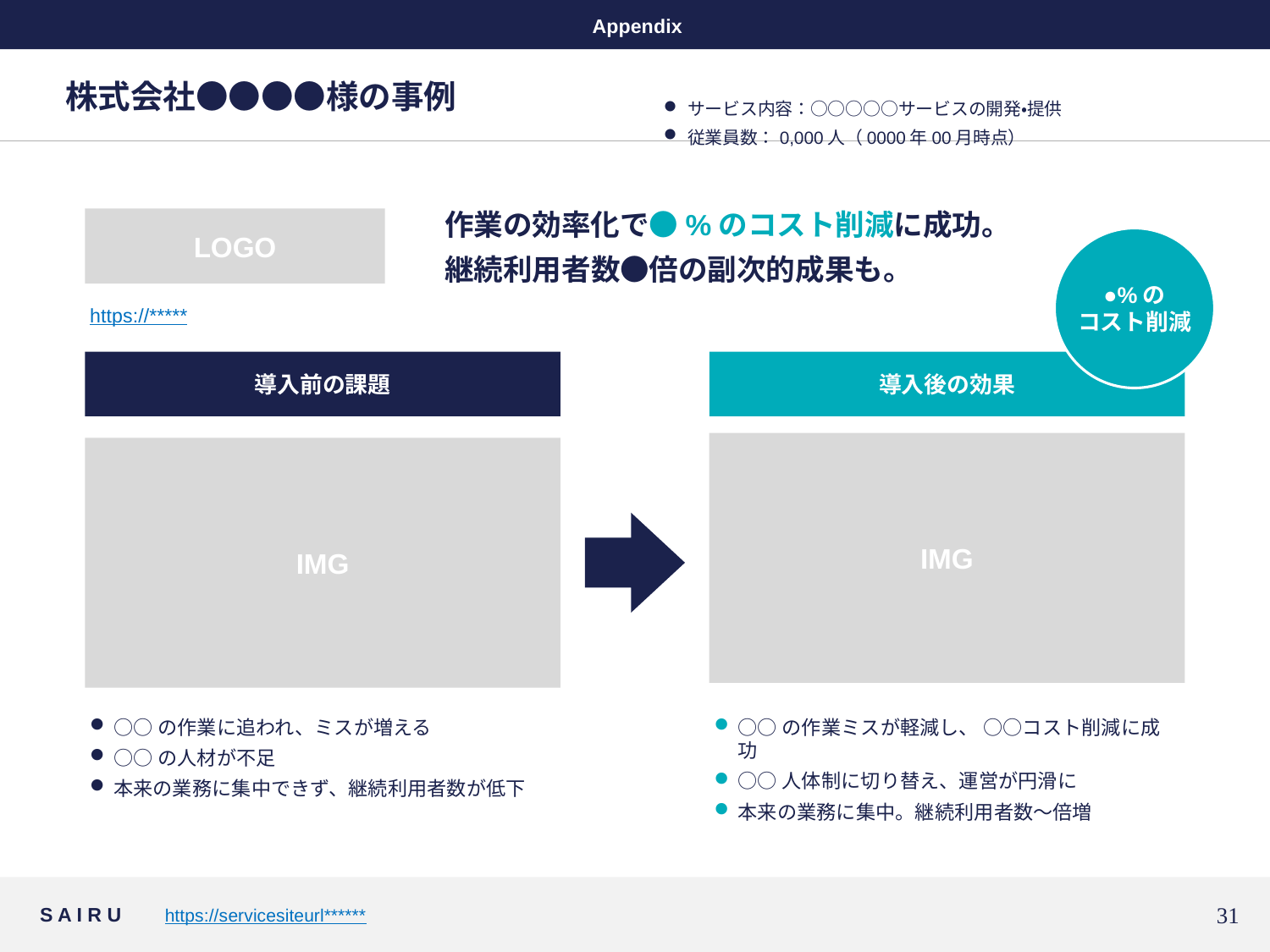

Appendix
# 株式会社●●●●様の事例
サービス内容：○○○○○サービスの開発・提供
従業員数：0,000人（0000年00月時点）
作業の効率化で●%のコスト削減に成功。
継続利用者数●倍の副次的成果も。
LOGO
●%の
コスト削減
https://*****
導入前の課題
導入後の効果
IMG
IMG

○○の作業に追われ、ミスが増える
○○の人材が不足
本来の業務に集中できず、継続利用者数が低下
○○の作業ミスが軽減し、 ○○コスト削減に成功
○○人体制に切り替え、運営が円滑に
本来の業務に集中。継続利用者数〜倍増
31